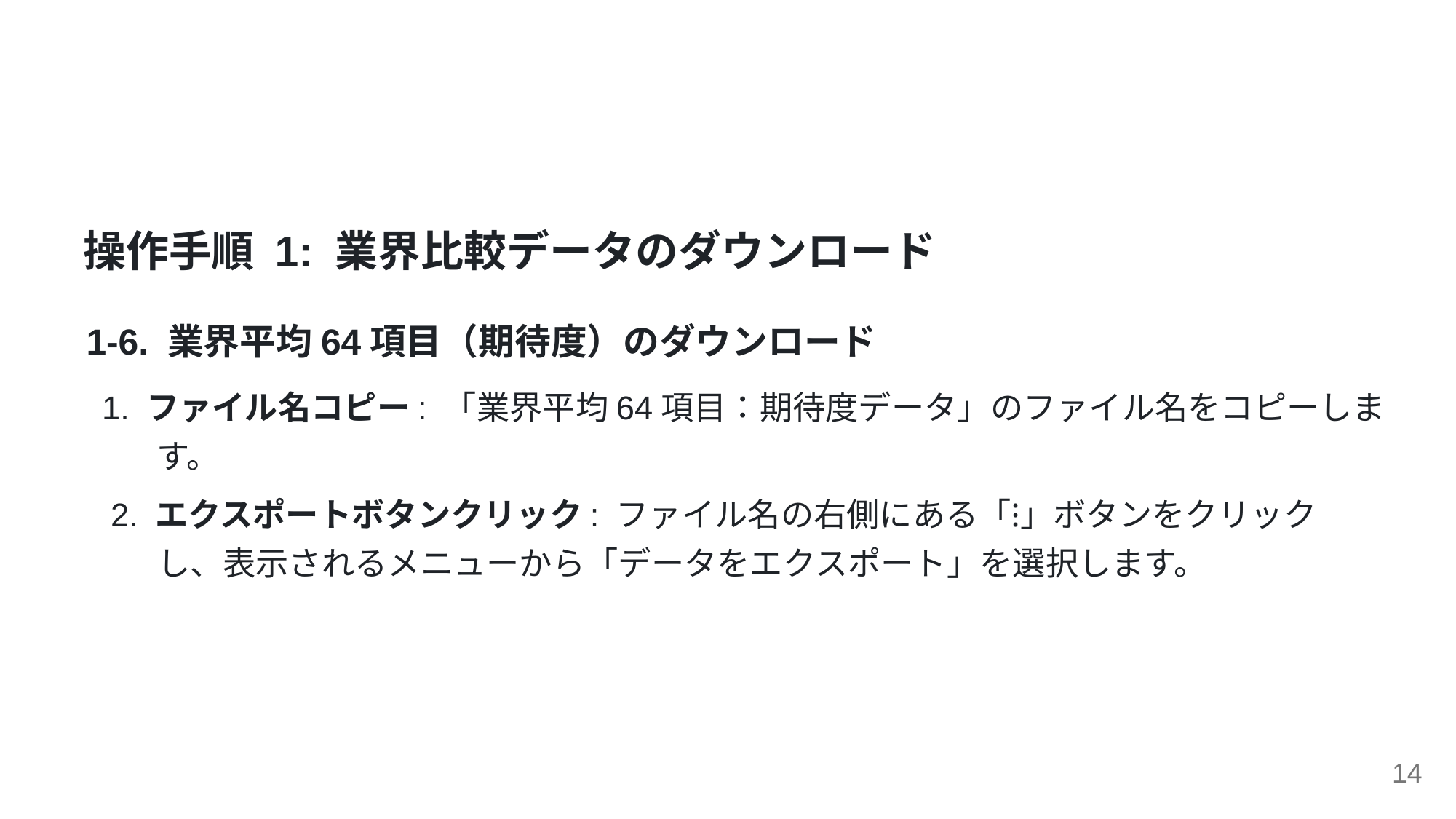

操作⼿順 1: 業界⽐較データのダウンロード
1-6. 業界平均64項⽬（期待度）のダウンロード
1. ファイル名コピー: 「業界平均64項⽬：期待度データ」のファイル名をコピーしま
す。
2. エクスポートボタンクリック: ファイル名の右側にある「⁝」ボタンをクリック
し、表⽰されるメニューから「データをエクスポート」を選択します。
14